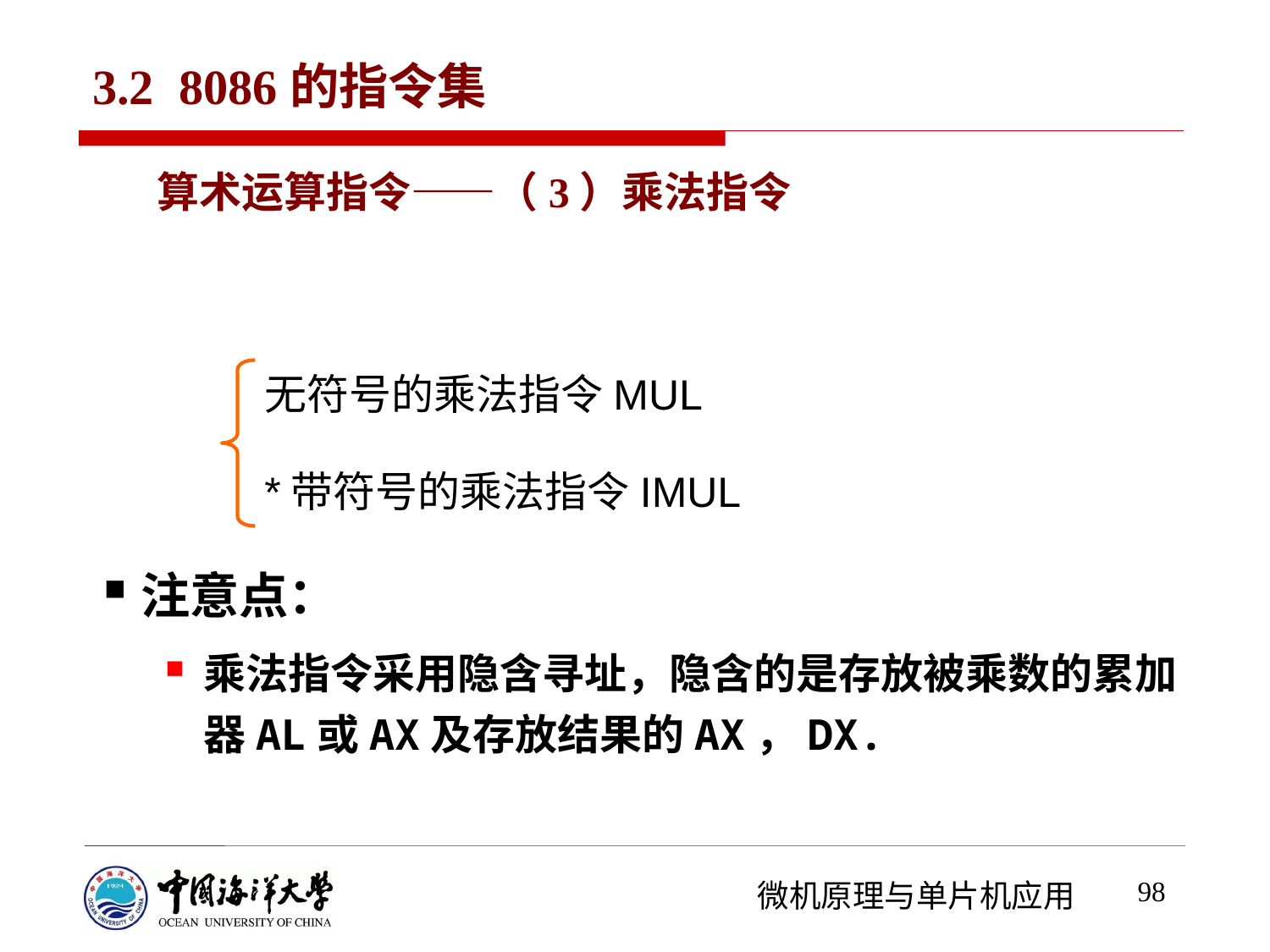

# 3.2  8086的指令集
算术运算指令——（3）乘法指令

无符号的乘法指令MUL
*带符号的乘法指令IMUL

注意点：
乘法指令采用隐含寻址，隐含的是存放被乘数的累加器AL或AX及存放结果的AX，DX.
98